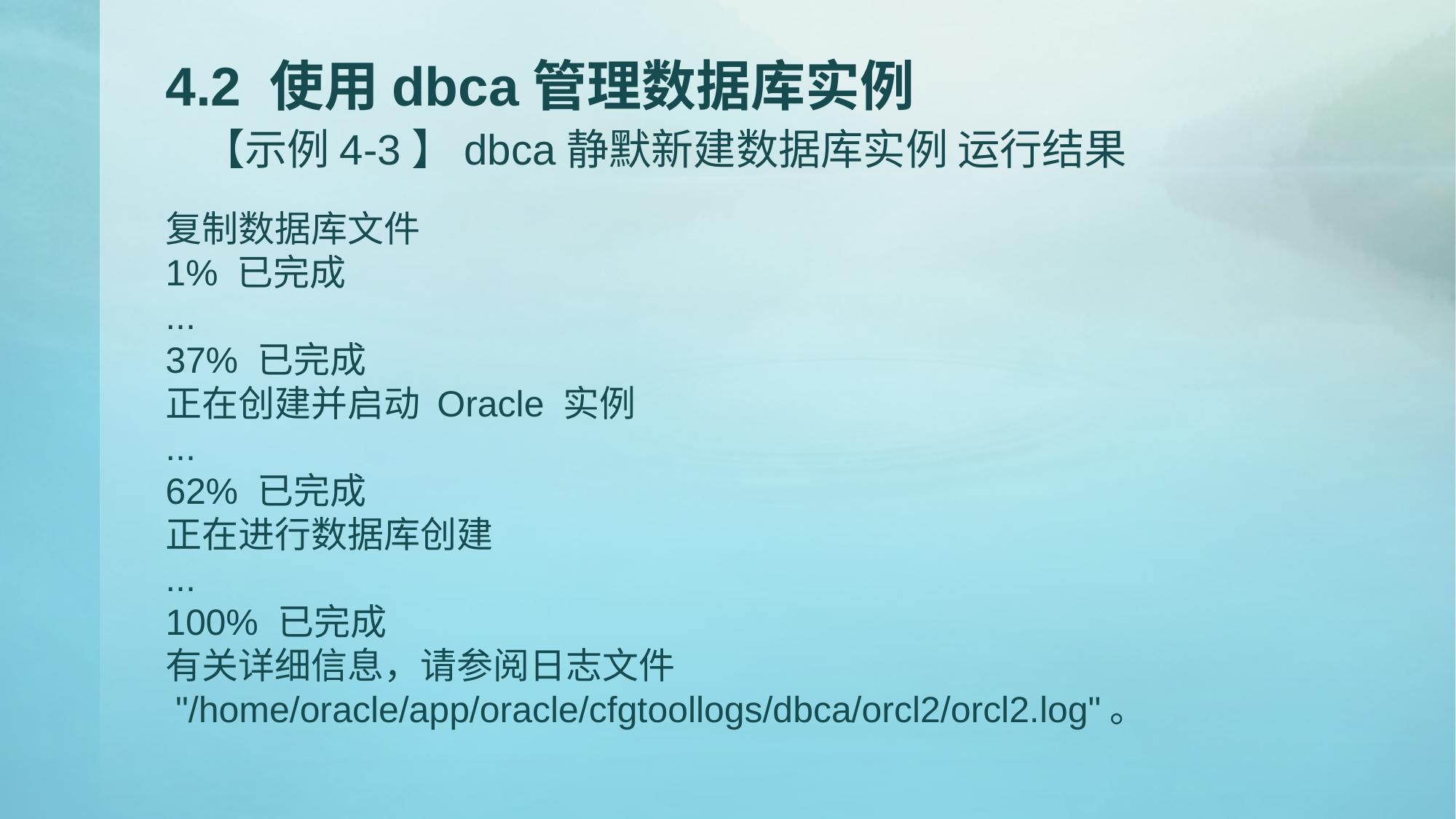

# 4.2 使用dbca管理数据库实例 【示例4-3】dbca静默新建数据库实例 运行结果
复制数据库文件
1% 已完成
...
37% 已完成
正在创建并启动 Oracle 实例
...
62% 已完成
正在进行数据库创建
...
100% 已完成
有关详细信息，请参阅日志文件
 "/home/oracle/app/oracle/cfgtoollogs/dbca/orcl2/orcl2.log"。